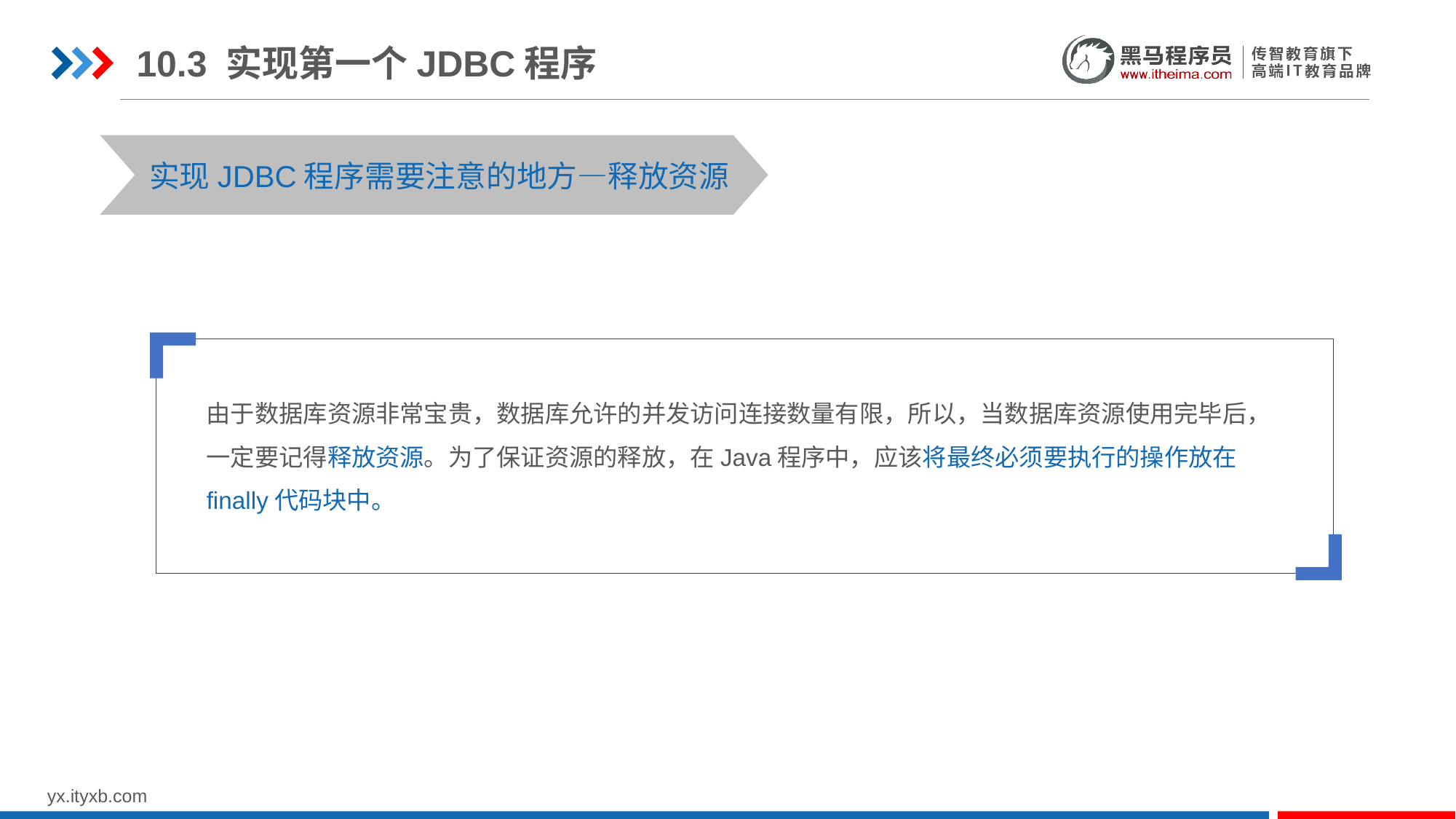

10.3 实现第一个JDBC程序

实现JDBC程序需要注意的地方—释放资源

由于数据库资源非常宝贵，数据库允许的并发访问连接数量有限，所以，当数据库资源使用完毕后，一定要记得释放资源。为了保证资源的释放，在Java程序中，应该将最终必须要执行的操作放在finally代码块中。